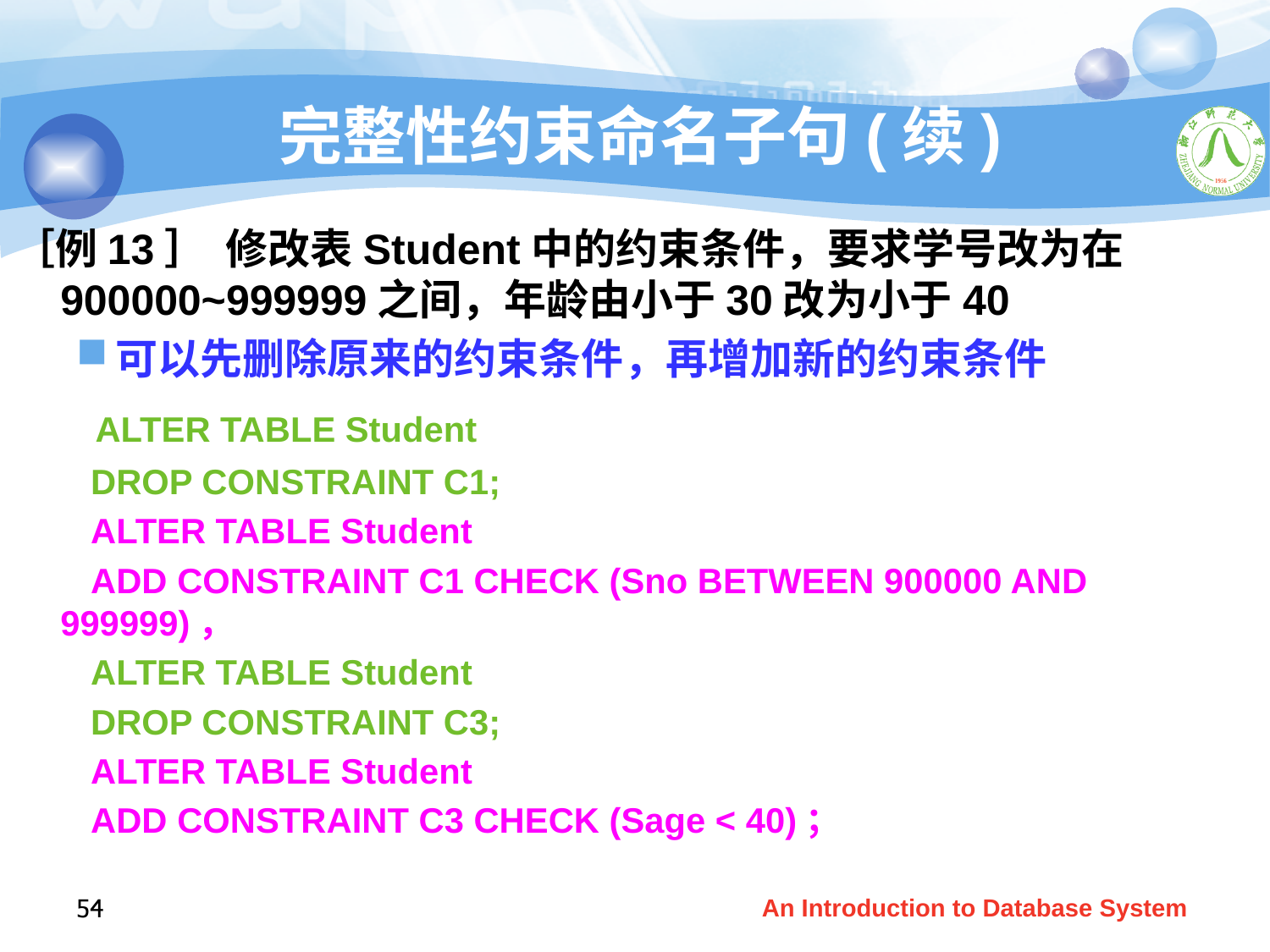

# 完整性约束命名子句(续)
［例13］  修改表Student中的约束条件，要求学号改为在900000~999999之间，年龄由小于30改为小于40
可以先删除原来的约束条件，再增加新的约束条件
      ALTER TABLE Student
        DROP CONSTRAINT C1;
        ALTER TABLE Student
        ADD CONSTRAINT C1 CHECK (Sno BETWEEN 900000 AND 999999)，
        ALTER TABLE Student
        DROP CONSTRAINT C3;
        ALTER TABLE Student
        ADD CONSTRAINT C3 CHECK (Sage < 40)；
54
An Introduction to Database System